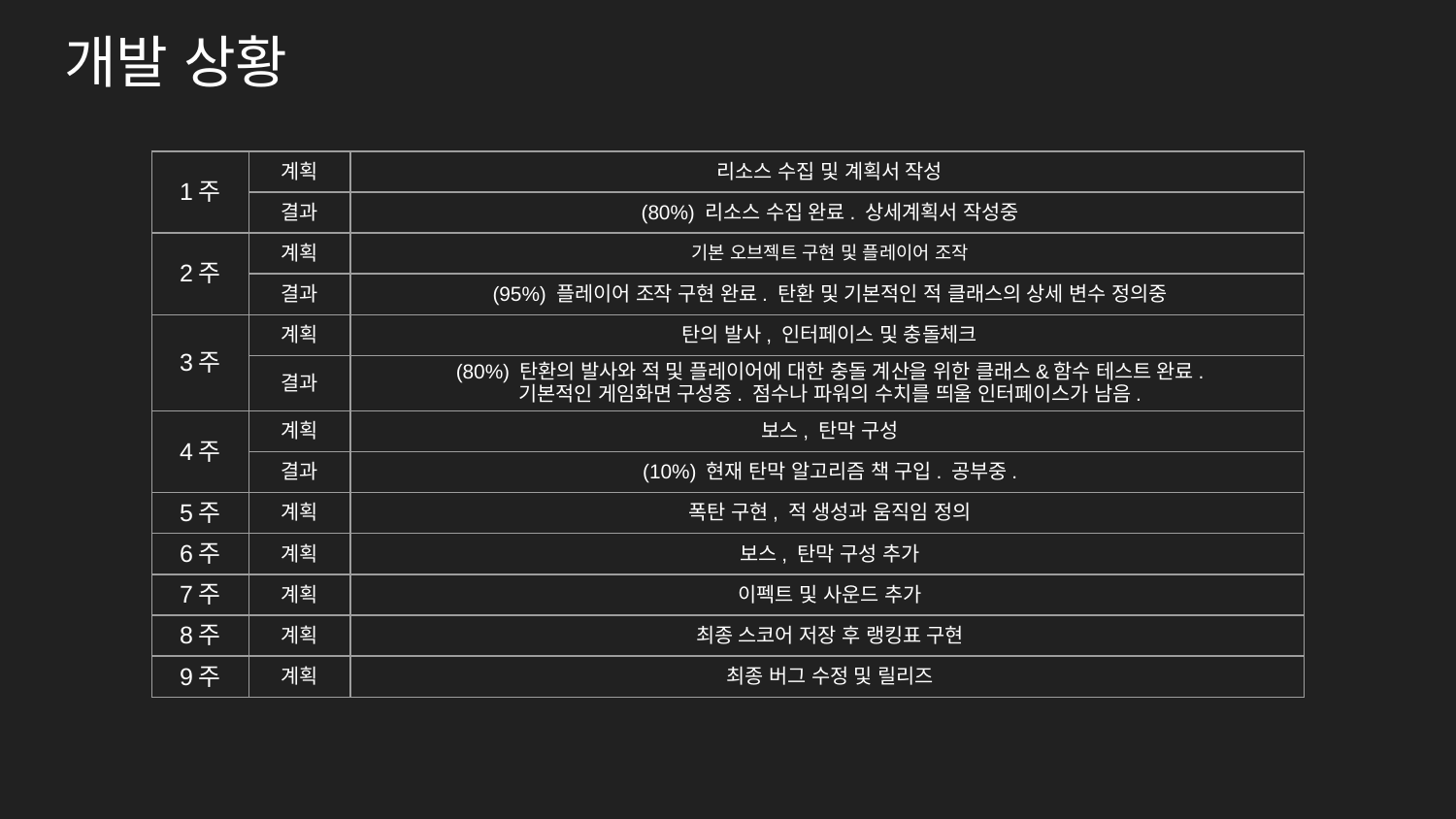

# 개발 상황
| 1주 | 계획 | 리소스 수집 및 계획서 작성 |
| --- | --- | --- |
|  | 결과 | (80%) 리소스 수집 완료. 상세계획서 작성중 |
| 2주 | 계획 | 기본 오브젝트 구현 및 플레이어 조작 |
|  | 결과 | (95%) 플레이어 조작 구현 완료. 탄환 및 기본적인 적 클래스의 상세 변수 정의중 |
| 3주 | 계획 | 탄의 발사, 인터페이스 및 충돌체크 |
|  | 결과 | (80%) 탄환의 발사와 적 및 플레이어에 대한 충돌 계산을 위한 클래스&함수 테스트 완료. 기본적인 게임화면 구성중. 점수나 파워의 수치를 띄울 인터페이스가 남음. |
| 4주 | 계획 | 보스, 탄막 구성 |
|  | 결과 | (10%) 현재 탄막 알고리즘 책 구입. 공부중. |
| 5주 | 계획 | 폭탄 구현, 적 생성과 움직임 정의 |
| 6주 | 계획 | 보스, 탄막 구성 추가 |
| 7주 | 계획 | 이펙트 및 사운드 추가 |
| 8주 | 계획 | 최종 스코어 저장 후 랭킹표 구현 |
| 9주 | 계획 | 최종 버그 수정 및 릴리즈 |